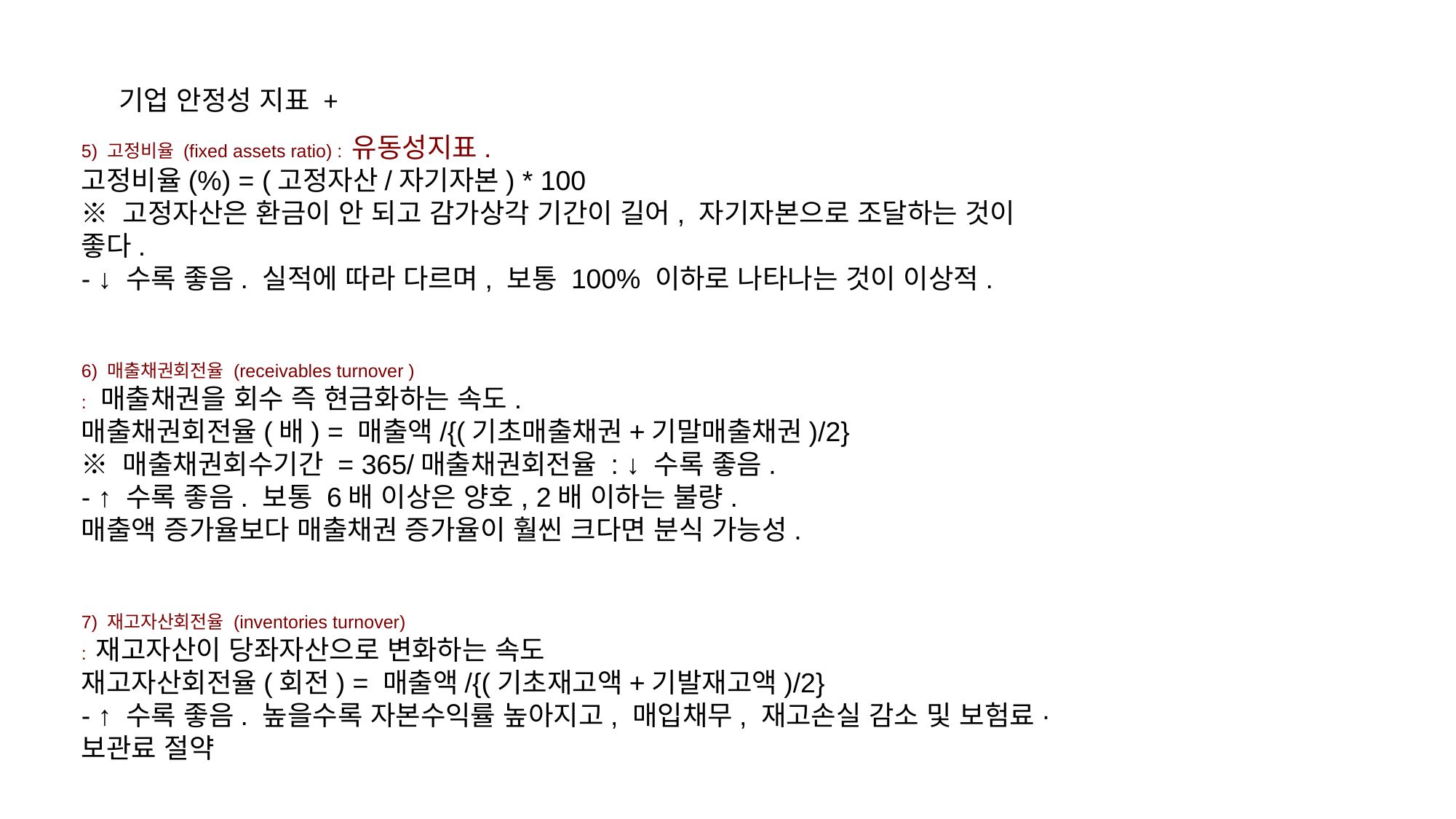

기업 안정성 지표 +

5) 고정비율 (fixed assets ratio) : 유동성지표.
고정비율(%) = (고정자산/자기자본) * 100
※ 고정자산은 환금이 안 되고 감가상각 기간이 길어, 자기자본으로 조달하는 것이 좋다.
- ↓ 수록 좋음. 실적에 따라 다르며, 보통 100% 이하로 나타나는 것이 이상적.

6) 매출채권회전율 (receivables turnover )
: 매출채권을 회수 즉 현금화하는 속도.
매출채권회전율(배) = 매출액/{(기초매출채권+기말매출채권)/2}
※ 매출채권회수기간 = 365/매출채권회전율 : ↓ 수록 좋음.
- ↑ 수록 좋음. 보통 6배 이상은 양호, 2배 이하는 불량.
매출액 증가율보다 매출채권 증가율이 훨씬 크다면 분식 가능성.

7) 재고자산회전율 (inventories turnover)
: 재고자산이 당좌자산으로 변화하는 속도
재고자산회전율(회전) = 매출액/{(기초재고액+기발재고액)/2}
- ↑ 수록 좋음. 높을수록 자본수익률 높아지고, 매입채무, 재고손실 감소 및 보험료·보관료 절약